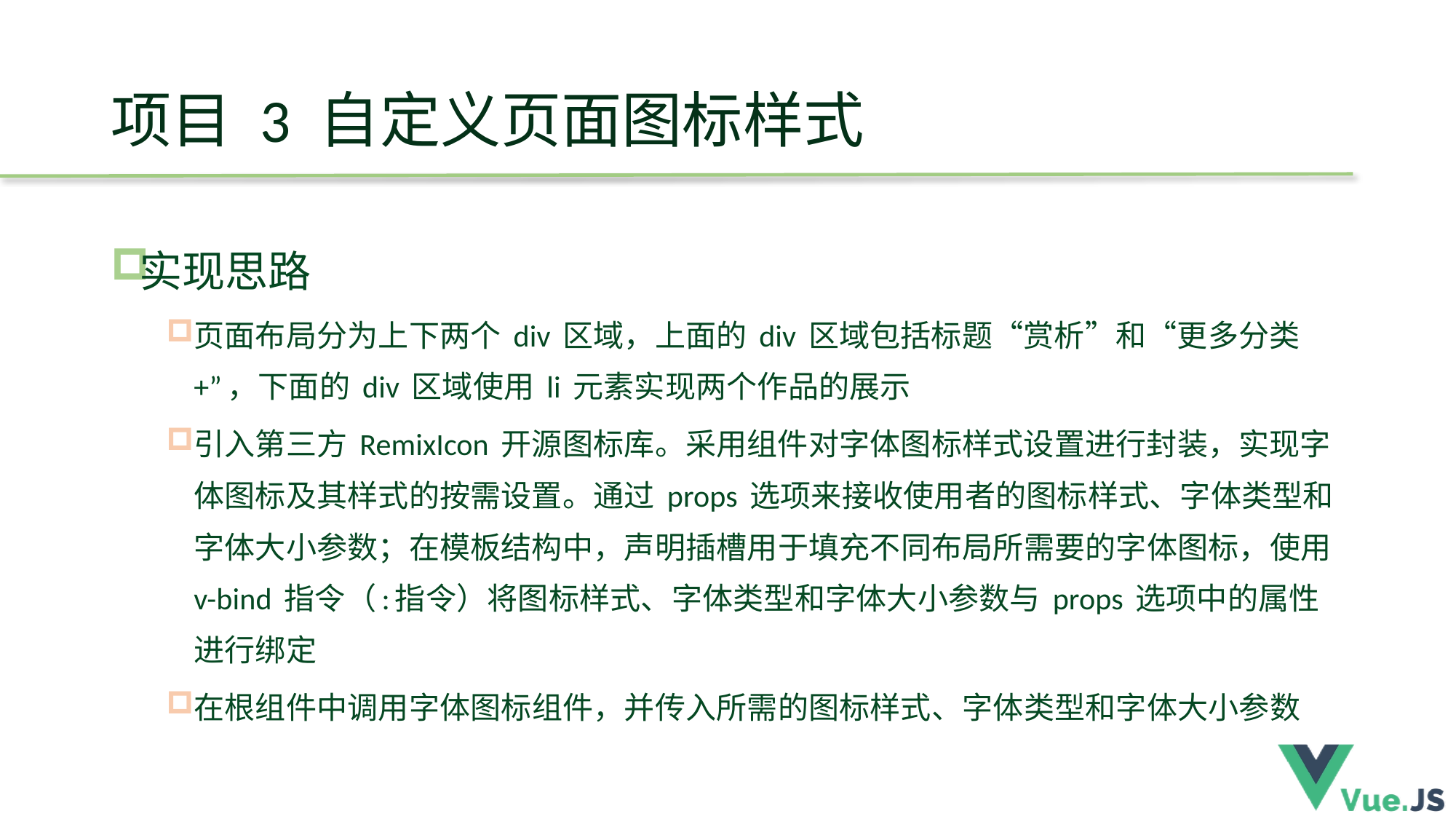

# 项目 3 自定义页面图标样式
实现思路
页面布局分为上下两个 div 区域，上面的 div 区域包括标题“赏析”和“更多分类+”，下面的 div 区域使用 li 元素实现两个作品的展示
引入第三方 RemixIcon 开源图标库。采用组件对字体图标样式设置进行封装，实现字体图标及其样式的按需设置。通过 props 选项来接收使用者的图标样式、字体类型和字体大小参数；在模板结构中，声明插槽用于填充不同布局所需要的字体图标，使用 v-bind 指令（:指令）将图标样式、字体类型和字体大小参数与 props 选项中的属性进行绑定
在根组件中调用字体图标组件，并传入所需的图标样式、字体类型和字体大小参数